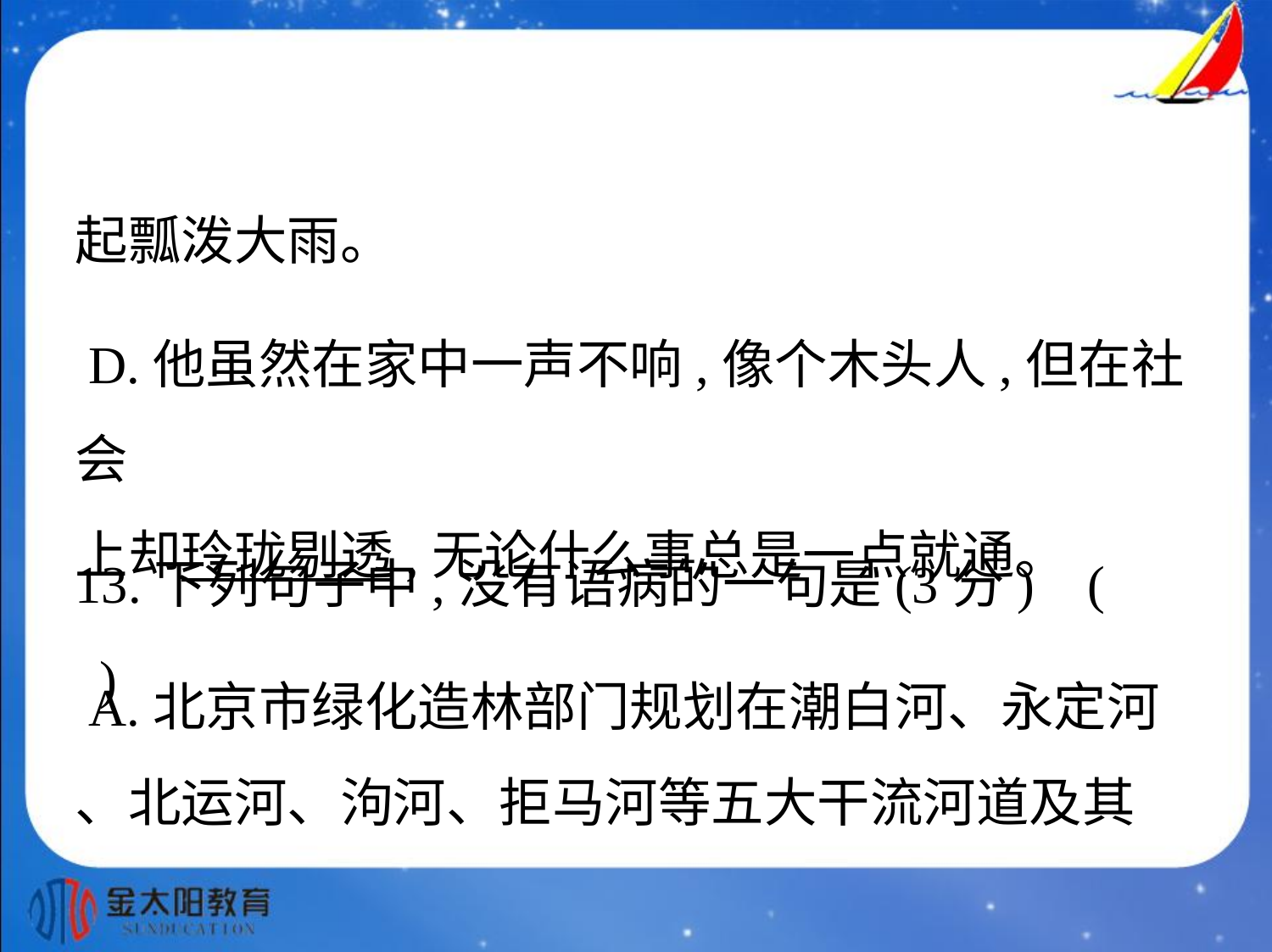

起瓢泼大雨。
 D.他虽然在家中一声不响,像个木头人,但在社会
上却玲珑剔透,无论什么事总是一点就通。
13.下列句子中,没有语病的一句是(3分) (　    )
 A.北京市绿化造林部门规划在潮白河、永定河
、北运河、泃河、拒马河等五大干流河道及其